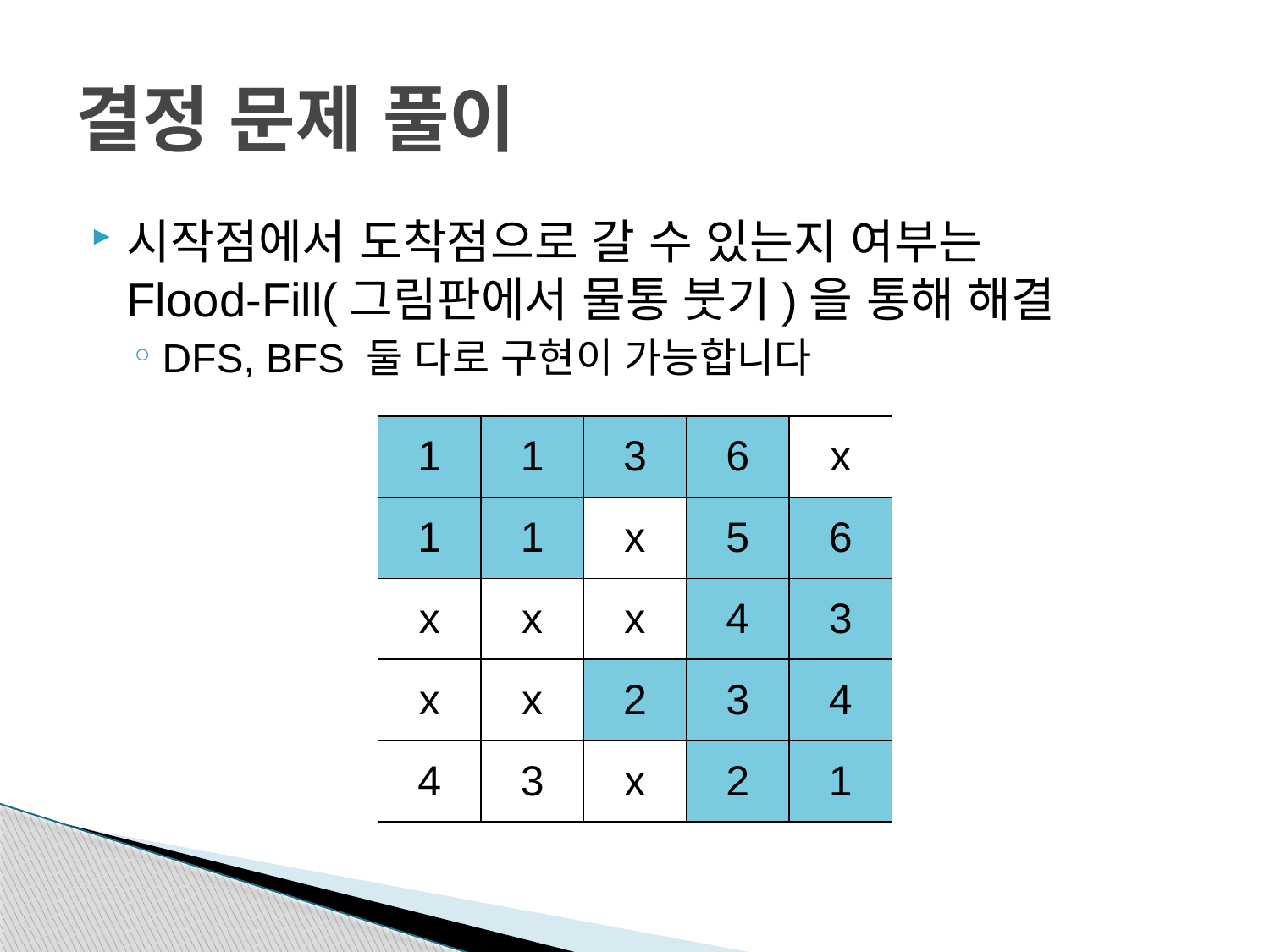

# 결정 문제 풀이
시작점에서 도착점으로 갈 수 있는지 여부는
Flood-Fill(그림판에서 물통 붓기)을 통해 해결
DFS, BFS 둘 다로 구현이 가능합니다
| 1 | 1 | 3 | 6 | x |
| --- | --- | --- | --- | --- |
| 1 | 1 | x | 5 | 6 |
| x | x | x | 4 | 3 |
| x | x | 2 | 3 | 4 |
| 4 | 3 | x | 2 | 1 |